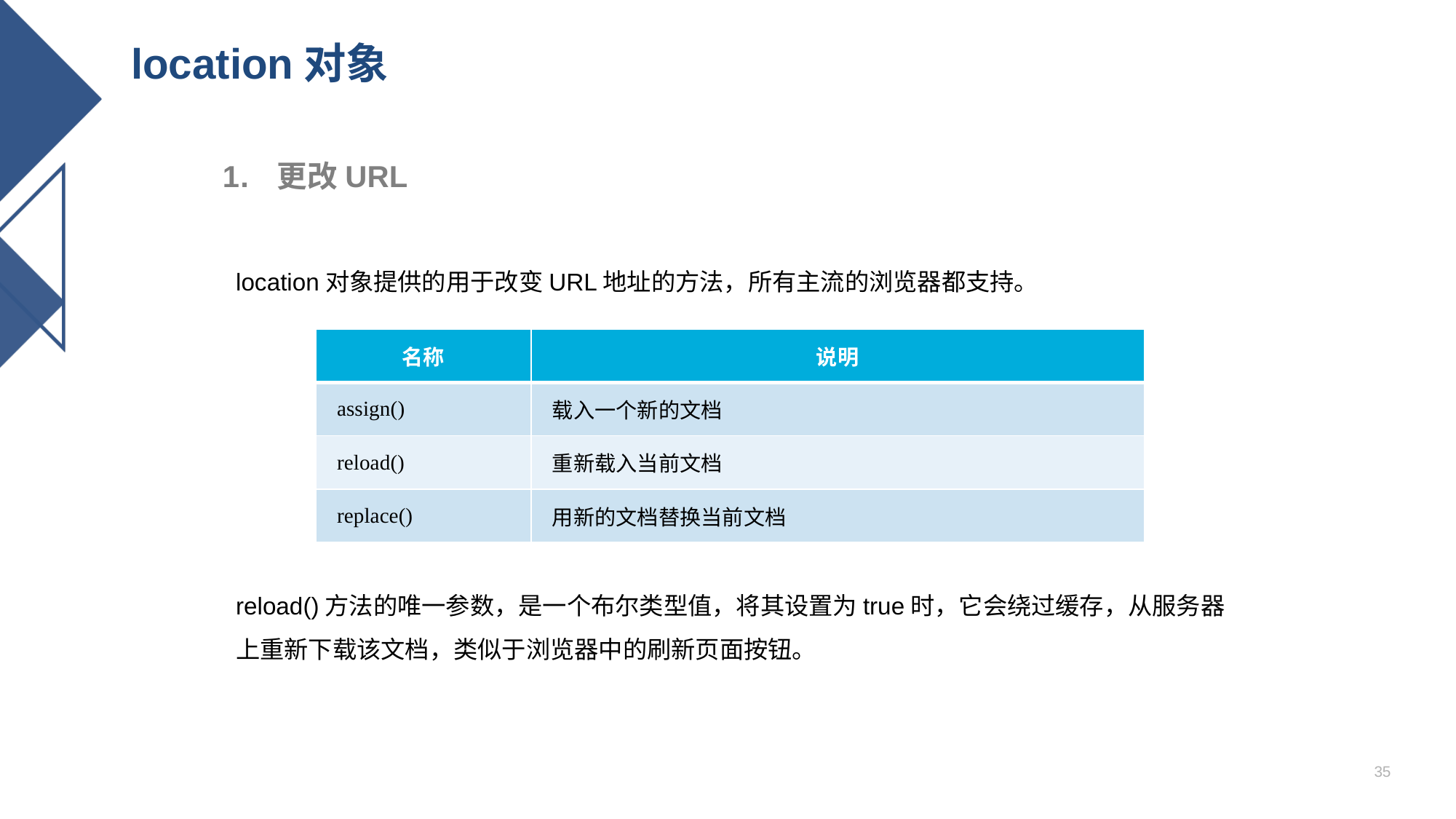

# location对象
更改URL
location对象提供的用于改变URL地址的方法，所有主流的浏览器都支持。
| 名称 | 说明 |
| --- | --- |
| assign() | 载入一个新的文档 |
| reload() | 重新载入当前文档 |
| replace() | 用新的文档替换当前文档 |
reload()方法的唯一参数，是一个布尔类型值，将其设置为true时，它会绕过缓存，从服务器上重新下载该文档，类似于浏览器中的刷新页面按钮。
35